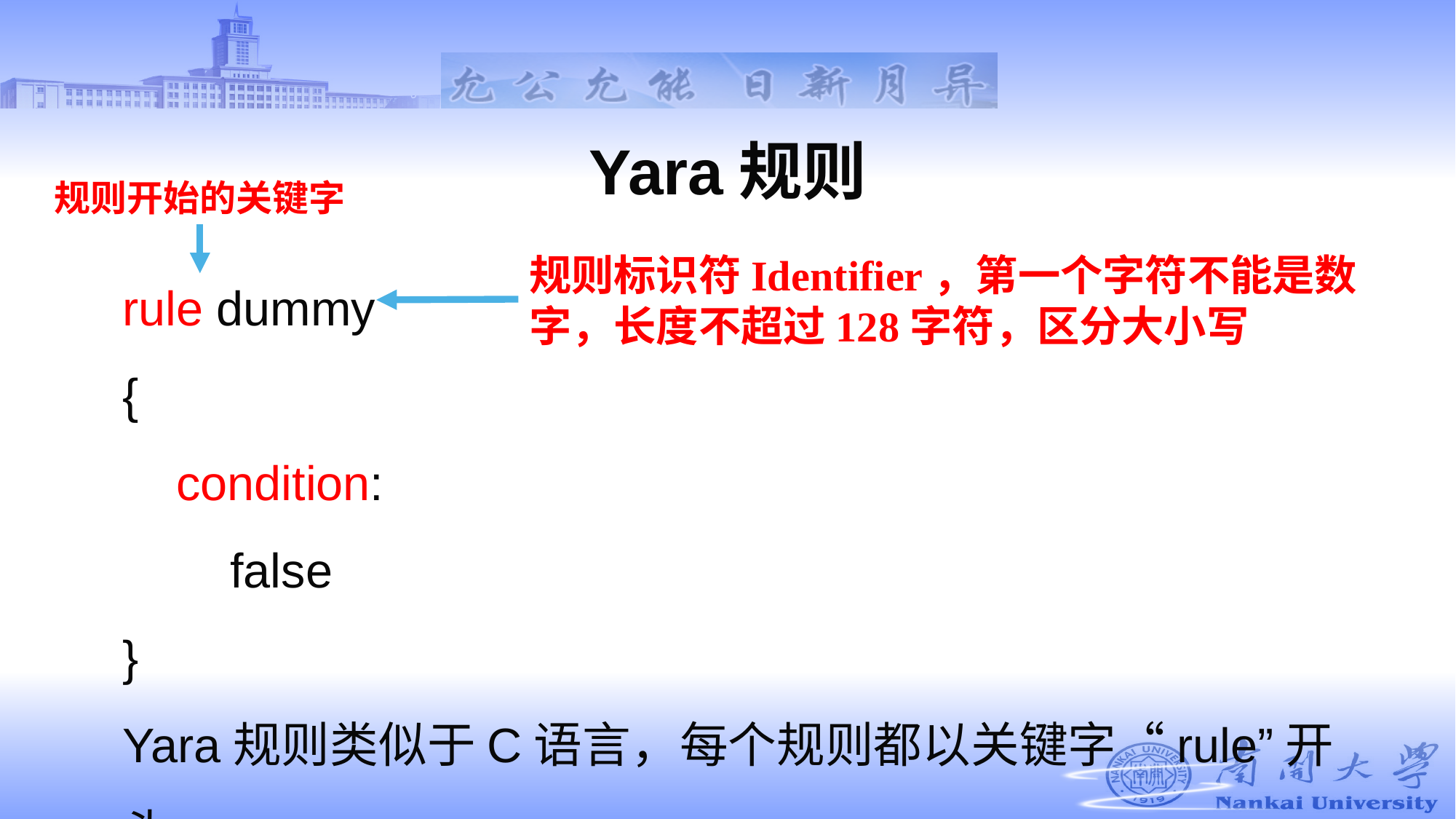

# Yara规则
规则开始的关键字
rule dummy
{
    condition:
        false
}
Yara规则类似于C语言，每个规则都以关键字“rule”开头
规则标识符Identifier，第一个字符不能是数字，长度不超过128字符，区分大小写